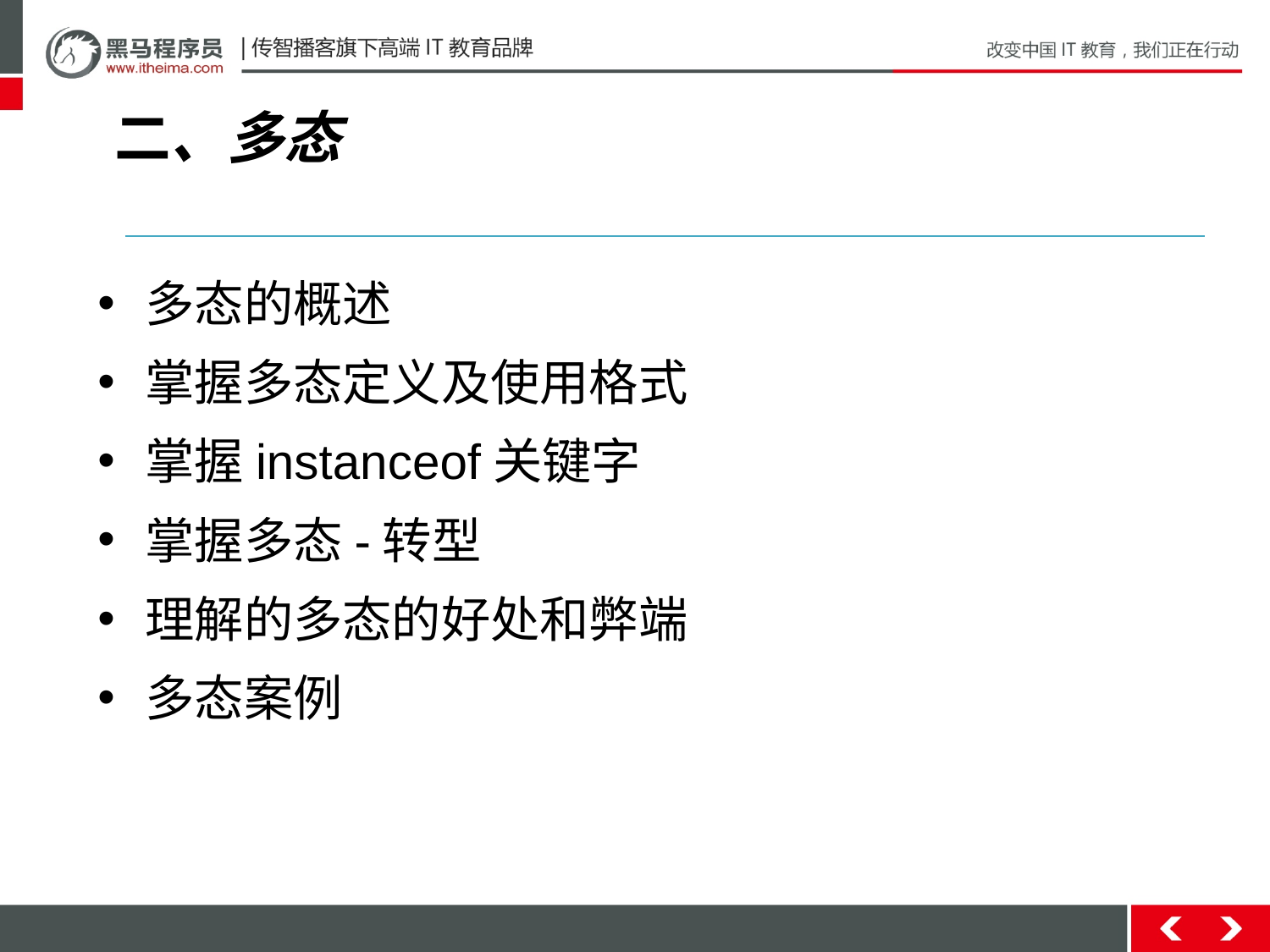

二、多态
多态的概述
掌握多态定义及使用格式
掌握instanceof关键字
掌握多态-转型
理解的多态的好处和弊端
多态案例